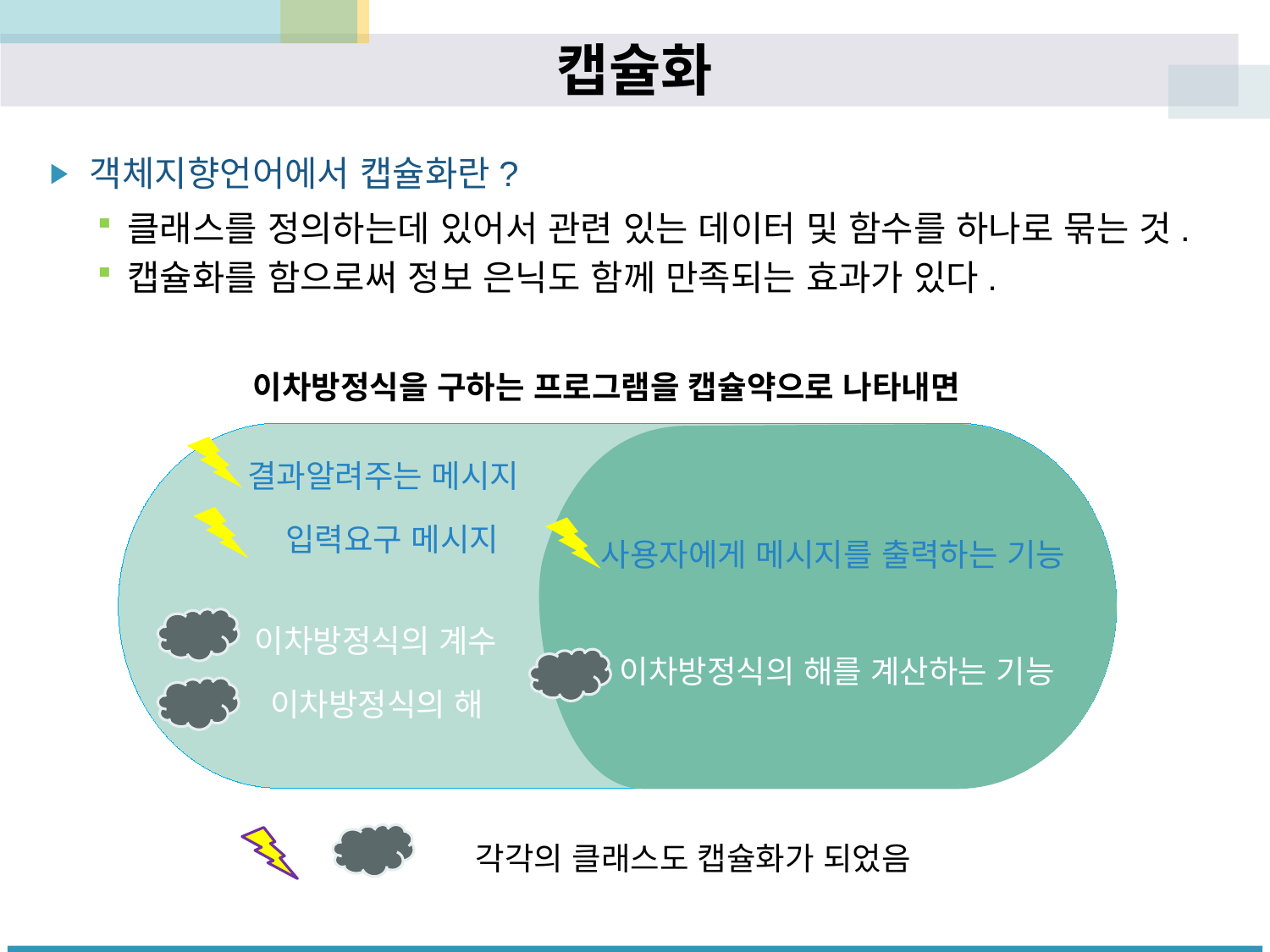

# 캡슐화
객체지향언어에서 캡슐화란?
클래스를 정의하는데 있어서 관련 있는 데이터 및 함수를 하나로 묶는 것.
캡슐화를 함으로써 정보 은닉도 함께 만족되는 효과가 있다.

이차방정식을 구하는 프로그램을 캡슐약으로 나타내면

출ㄹ

결과알려주는 메시지

입력요구 메시지

사용자에게 메시지를 출력하는 기능

이차방정식의 계수
이차방정식의 해를 계산하는 기능

이차방정식의 해

각각의 클래스도 캡슐화가 되었음